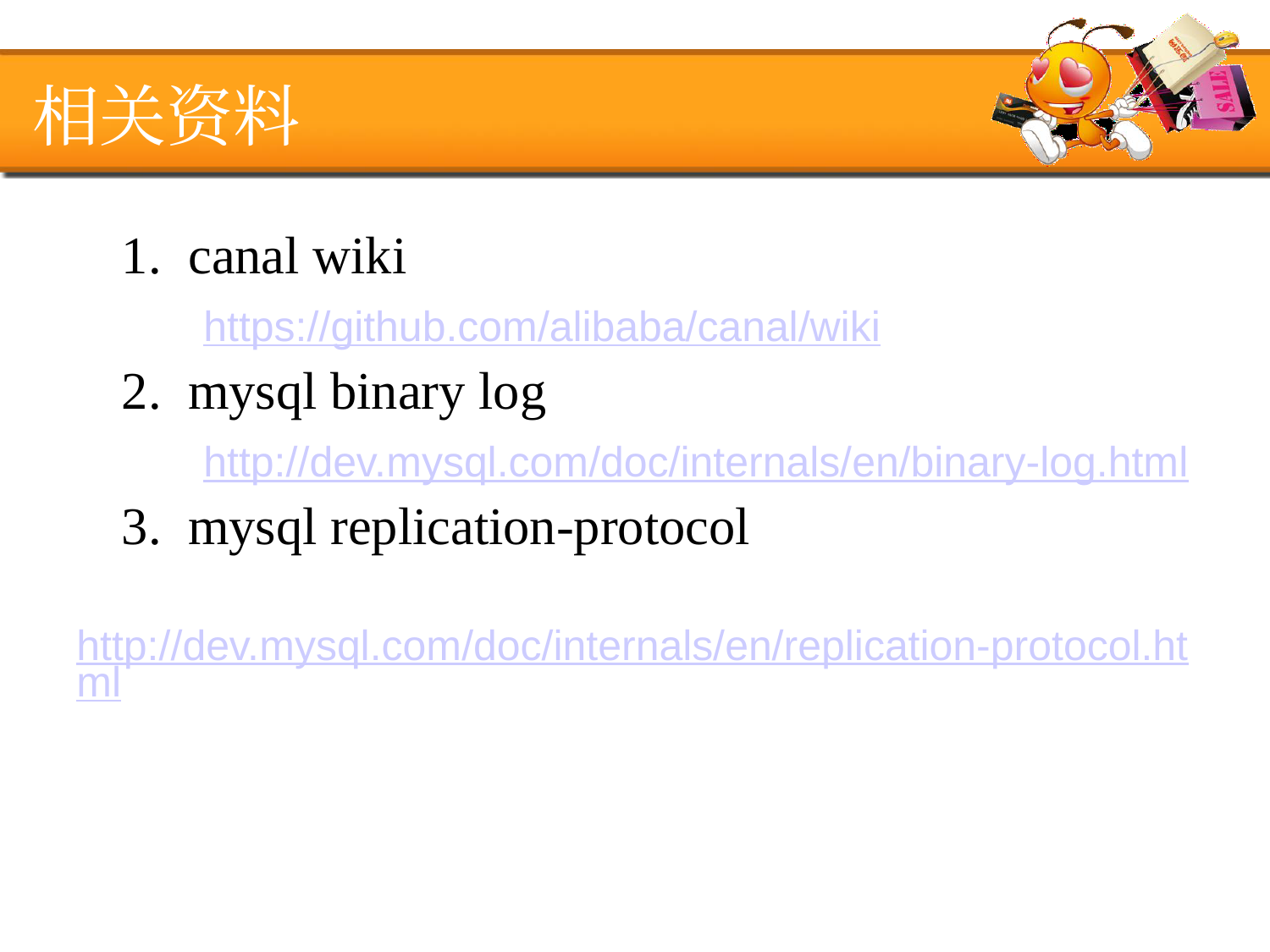

相关资料
1.  canal wiki
	https://github.com/alibaba/canal/wiki
2.  mysql binary log
	http://dev.mysql.com/doc/internals/en/binary-log.html
3.  mysql replication-protocol
	http://dev.mysql.com/doc/internals/en/replication-protocol.html